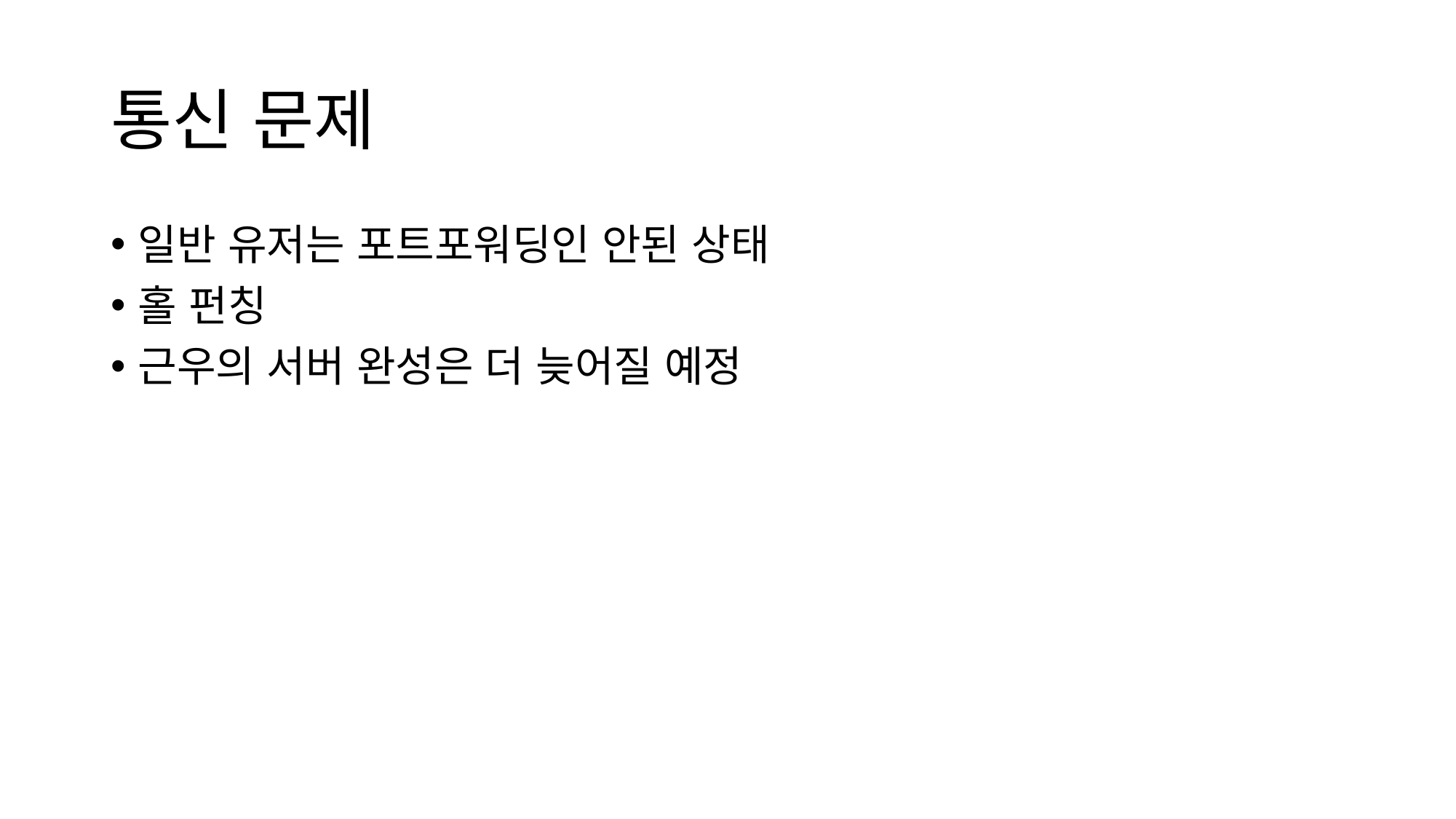

# 통신 문제
일반 유저는 포트포워딩인 안된 상태
홀 펀칭
근우의 서버 완성은 더 늦어질 예정